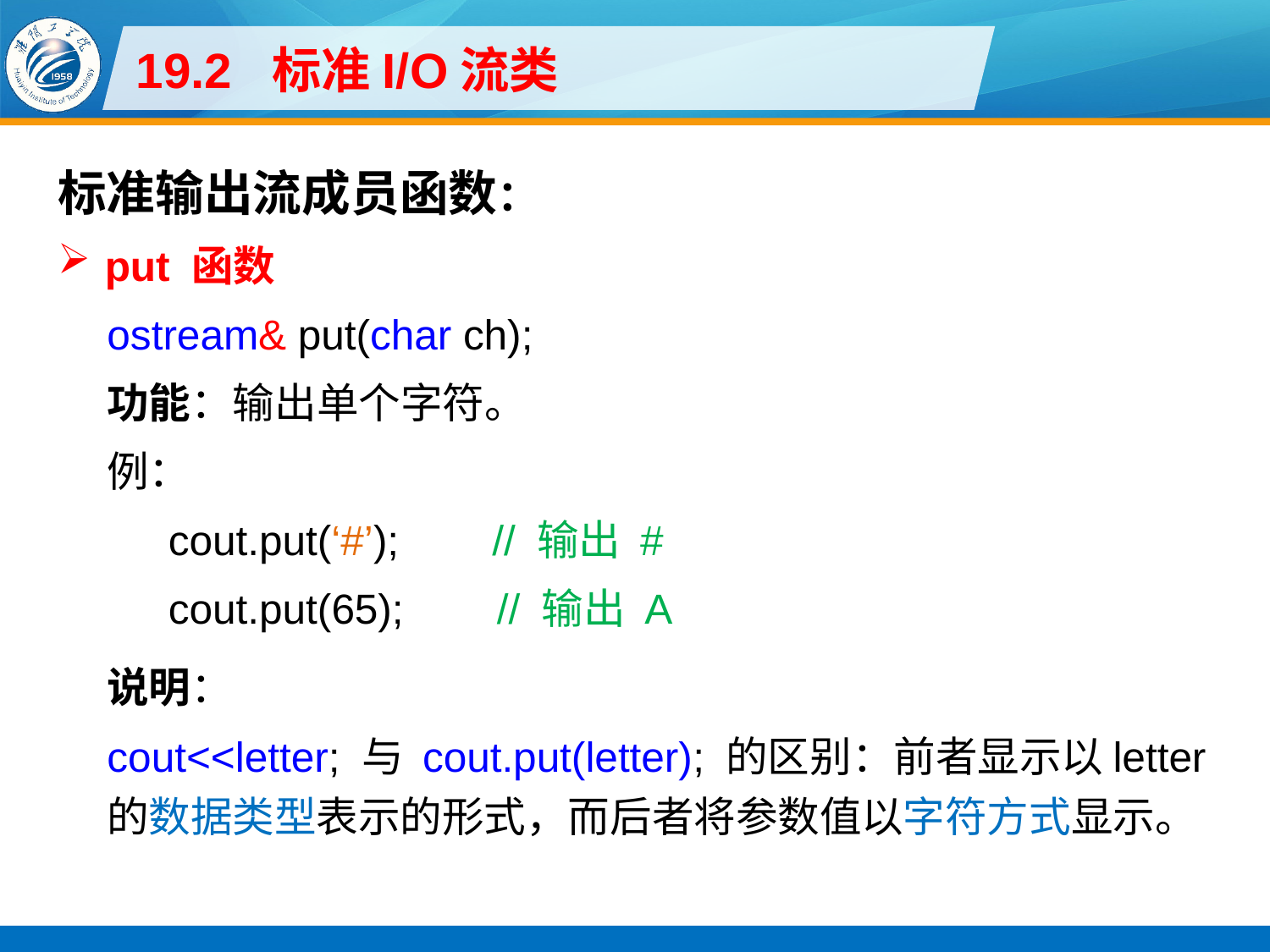

# 19.2  标准I/O流类
标准输出流成员函数：
put 函数
ostream& put(char ch);
功能：输出单个字符。
例：
cout.put(‘#’);        // 输出 #
cout.put(65);        // 输出 A
说明：
cout<<letter; 与 cout.put(letter); 的区别：前者显示以letter的数据类型表示的形式，而后者将参数值以字符方式显示。